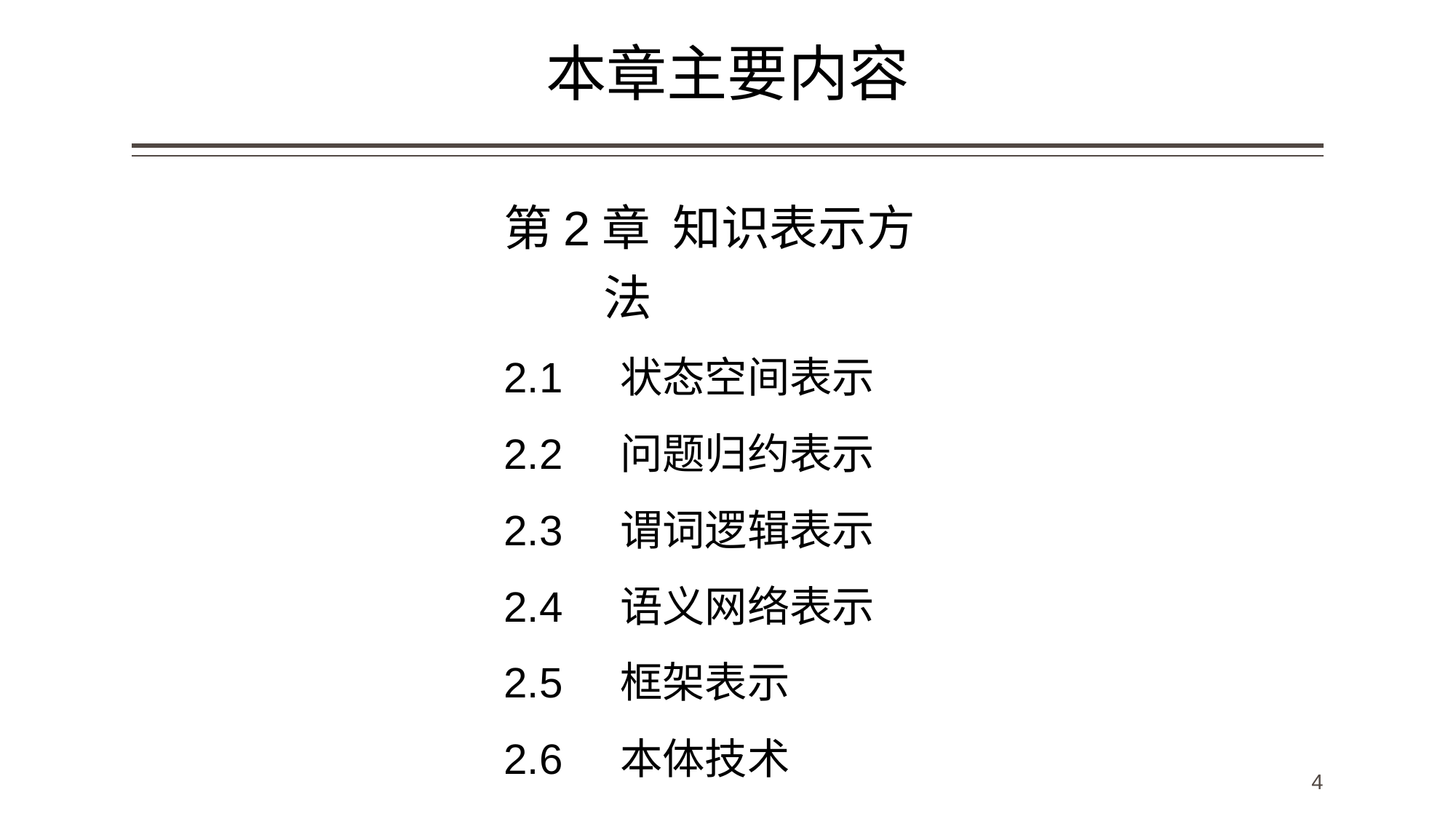

# 本章主要内容
第2章  知识表示方法
2.1    状态空间表示
2.2    问题归约表示
2.3    谓词逻辑表示
2.4    语义网络表示
2.5    框架表示
2.6    本体技术
4